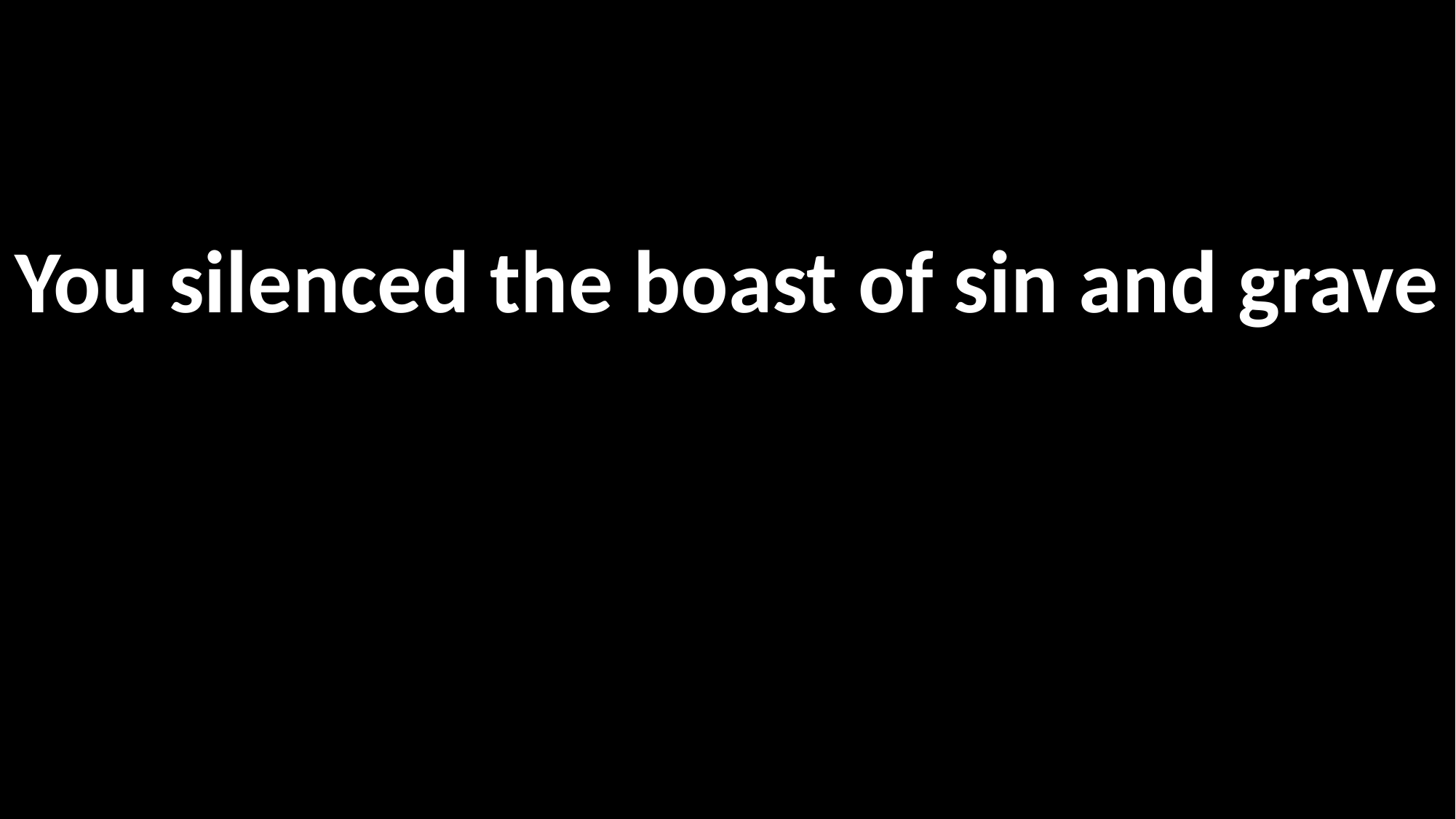

You silenced the boast of sin and grave
사망 권세 깨뜨리네